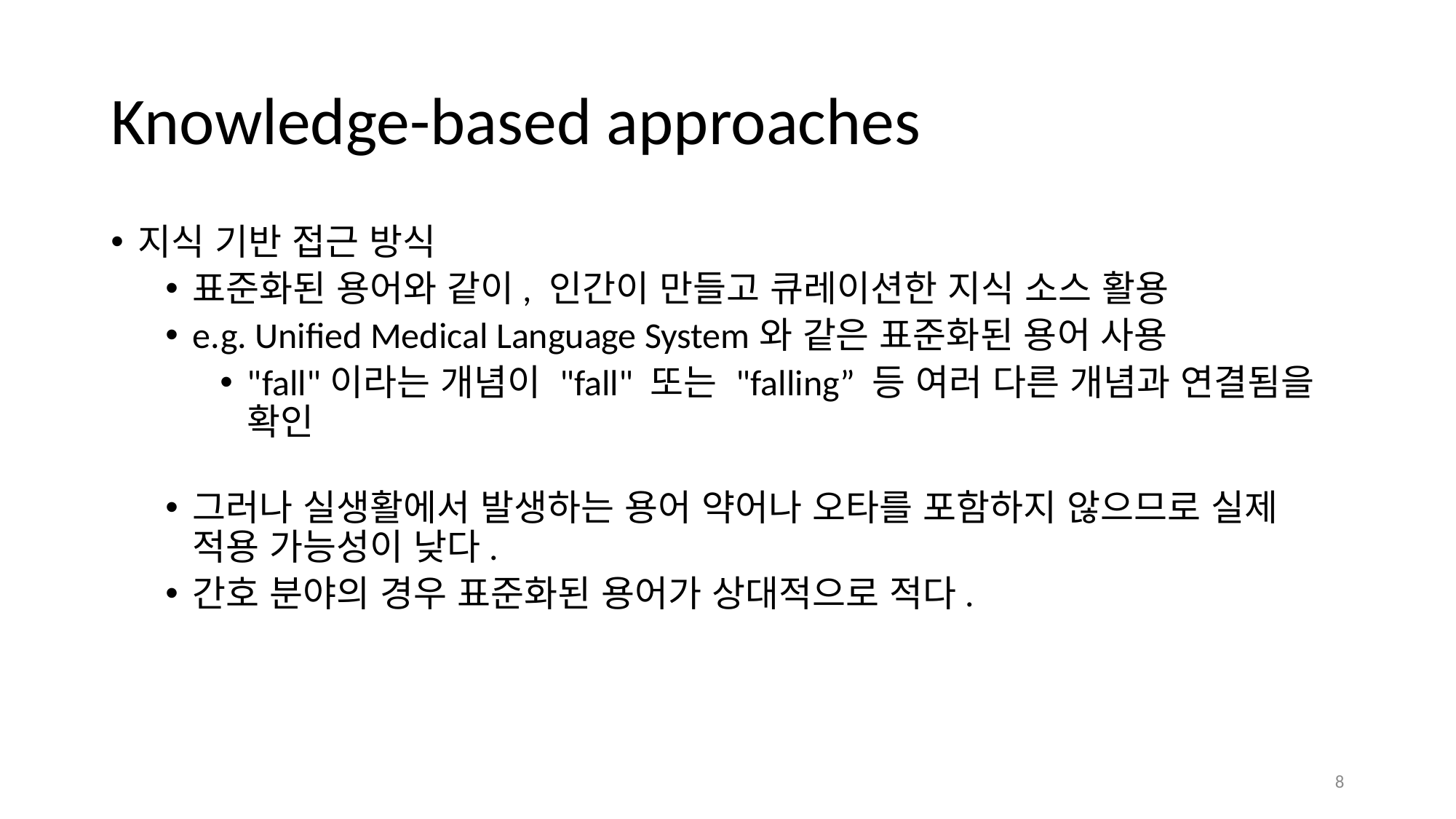

# Knowledge-based approaches
지식 기반 접근 방식
표준화된 용어와 같이, 인간이 만들고 큐레이션한 지식 소스 활용
e.g. Unified Medical Language System와 같은 표준화된 용어 사용
"fall"이라는 개념이 "fall" 또는 "falling” 등 여러 다른 개념과 연결됨을 확인
그러나 실생활에서 발생하는 용어 약어나 오타를 포함하지 않으므로 실제 적용 가능성이 낮다.
간호 분야의 경우 표준화된 용어가 상대적으로 적다.
8